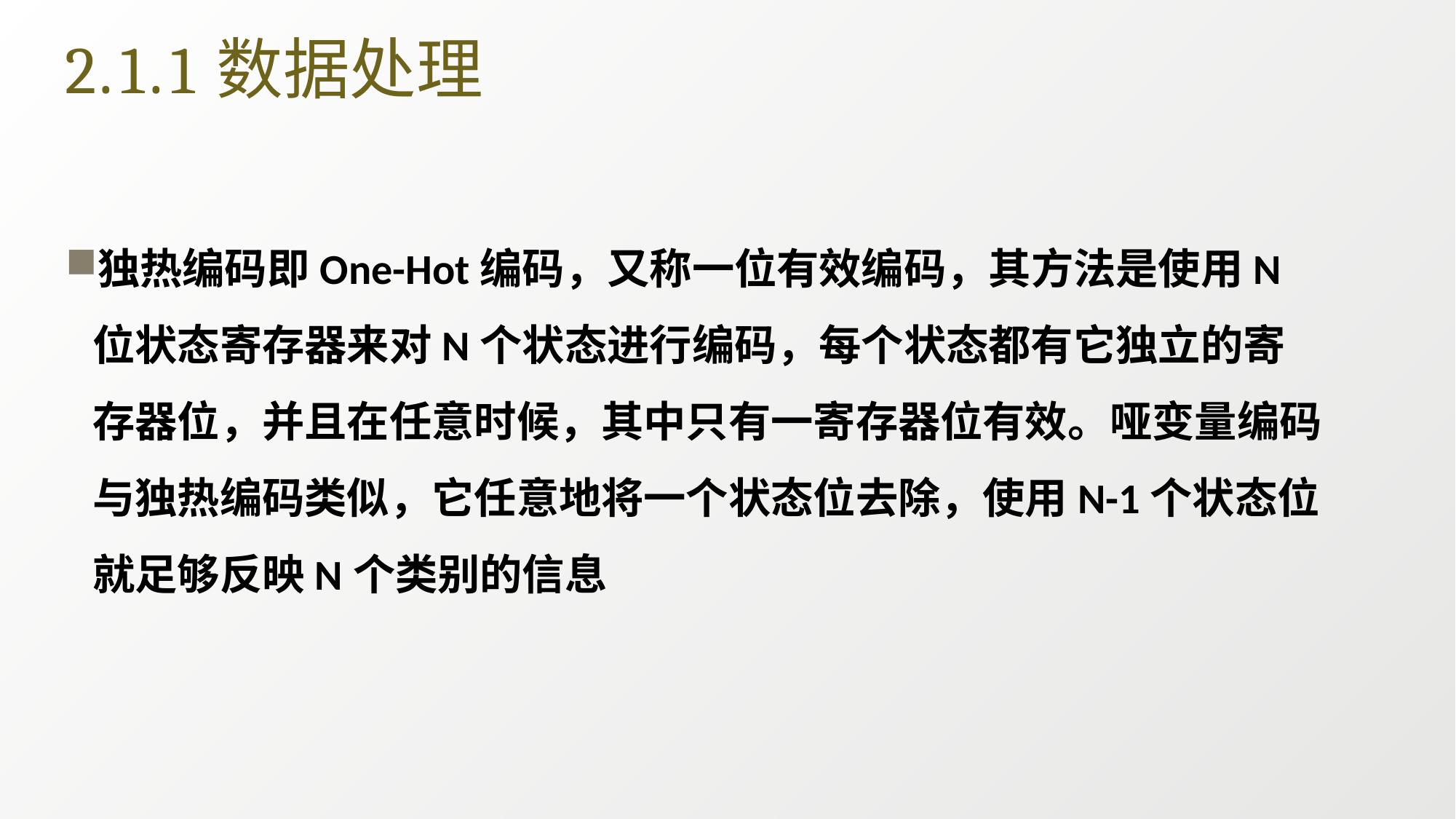

# 2.1.1数据处理
独热编码即One-Hot编码，又称一位有效编码，其方法是使用N位状态寄存器来对N个状态进行编码，每个状态都有它独立的寄存器位，并且在任意时候，其中只有一寄存器位有效。哑变量编码与独热编码类似，它任意地将一个状态位去除，使用N-1个状态位就足够反映N个类别的信息